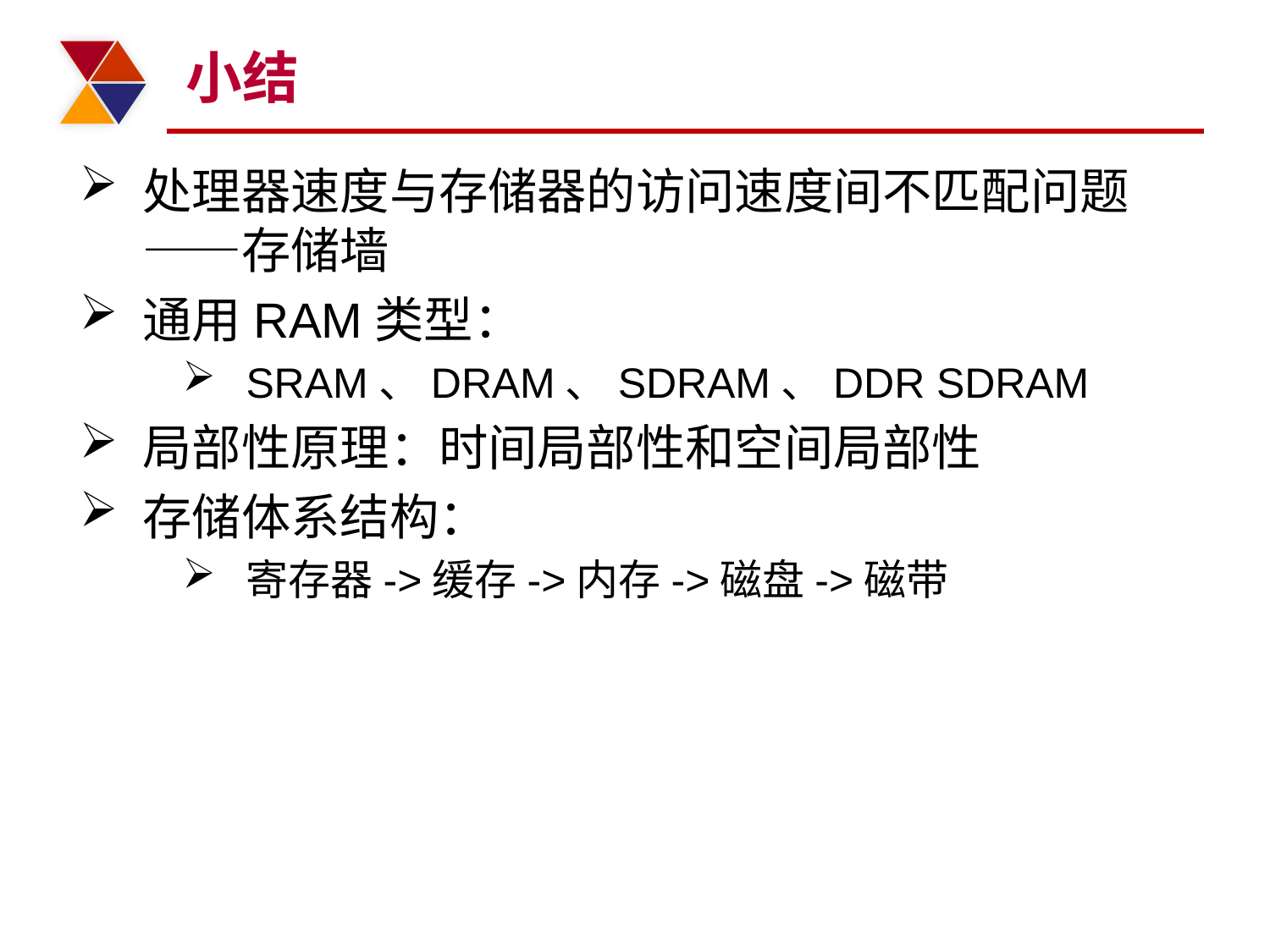

# 小结
处理器速度与存储器的访问速度间不匹配问题——存储墙
通用RAM类型：
SRAM、DRAM、SDRAM、DDR SDRAM
局部性原理：时间局部性和空间局部性
存储体系结构：
寄存器->缓存->内存->磁盘->磁带